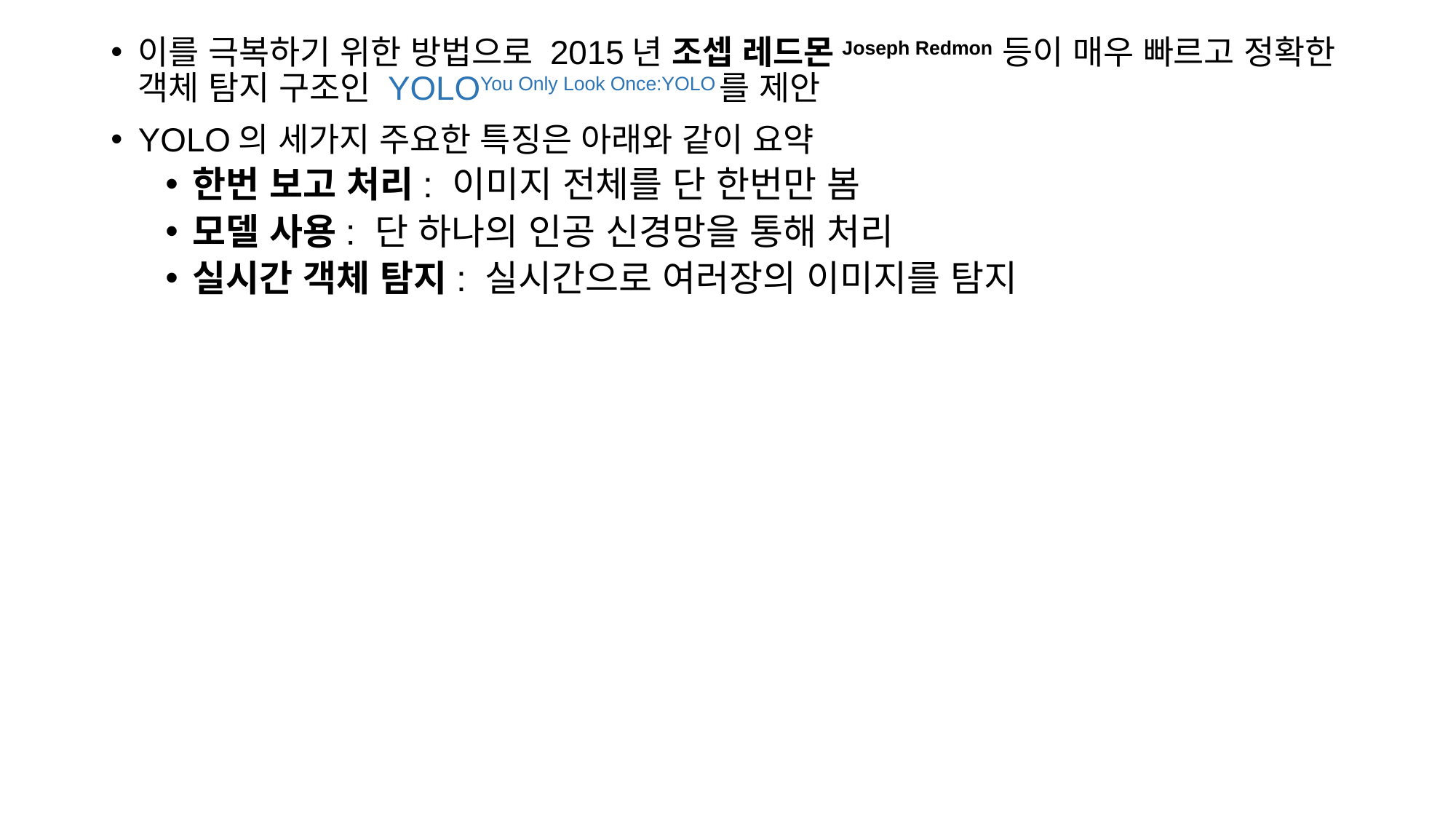

이를 극복하기 위한 방법으로 2015년 조셉 레드몬Joseph Redmon 등이 매우 빠르고 정확한 객체 탐지 구조인 YOLOYou Only Look Once:YOLO를 제안
YOLO의 세가지 주요한 특징은 아래와 같이 요약
한번 보고 처리: 이미지 전체를 단 한번만 봄
모델 사용: 단 하나의 인공 신경망을 통해 처리
실시간 객체 탐지: 실시간으로 여러장의 이미지를 탐지